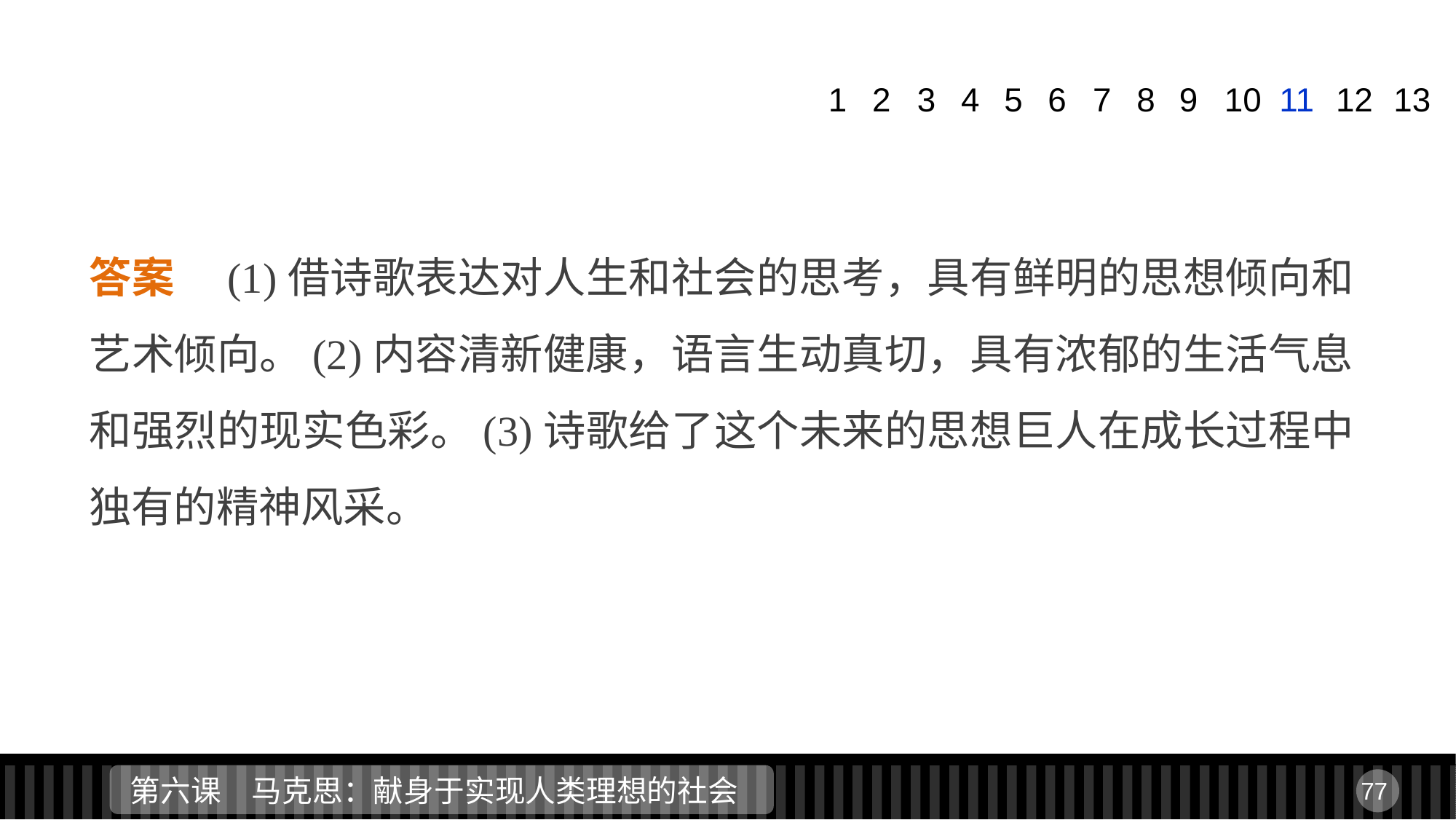

1
2
3
4
5
6
7
8
9
11
12
13
10
答案　(1)借诗歌表达对人生和社会的思考，具有鲜明的思想倾向和艺术倾向。(2)内容清新健康，语言生动真切，具有浓郁的生活气息和强烈的现实色彩。(3)诗歌给了这个未来的思想巨人在成长过程中独有的精神风采。